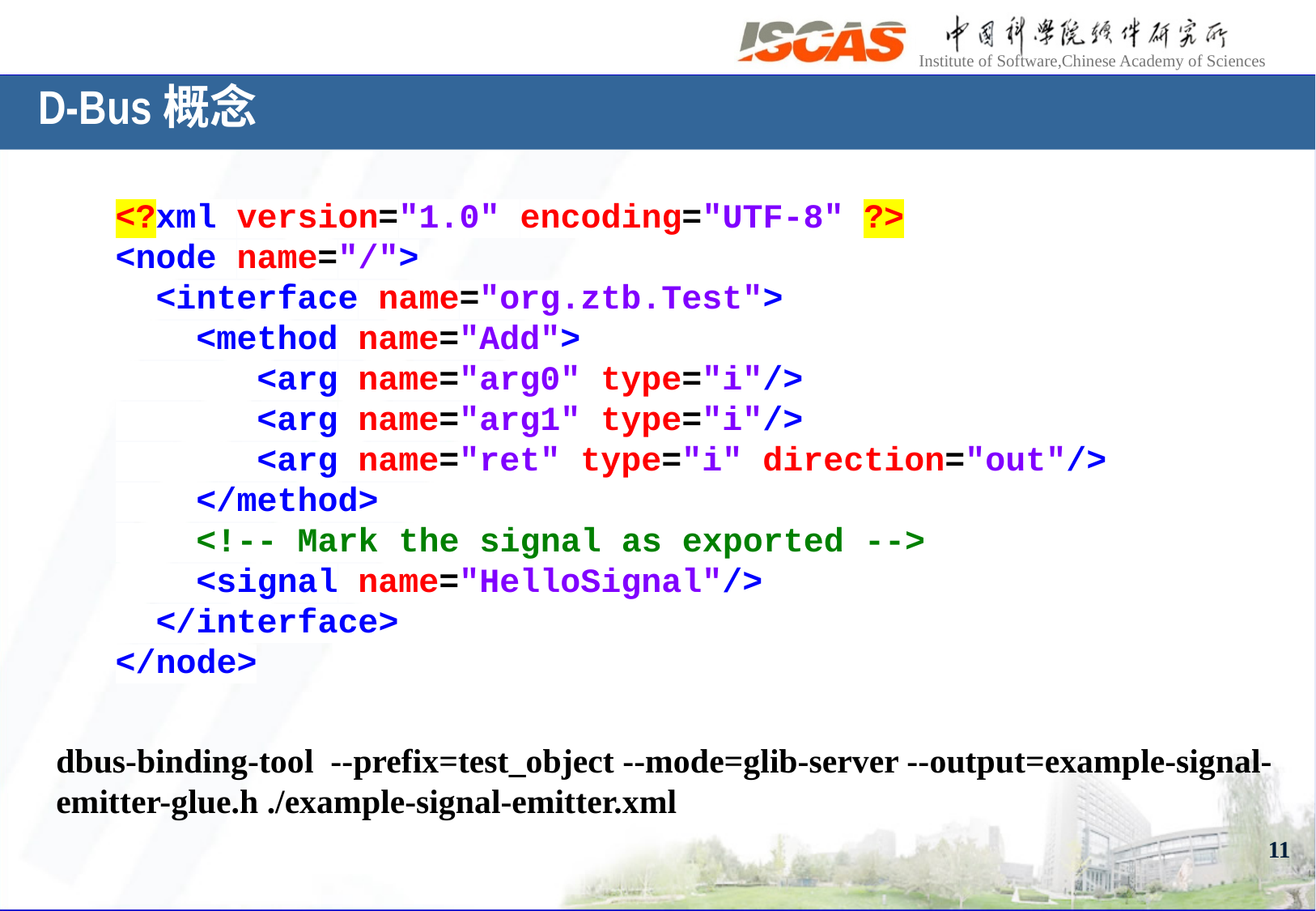

# D-Bus概念
<?xml version="1.0" encoding="UTF-8" ?>
<node name="/">
  <interface name="org.ztb.Test">
    <method name="Add">
       <arg name="arg0" type="i"/>
       <arg name="arg1" type="i"/>
       <arg name="ret" type="i" direction="out"/>
    </method>
    <!-- Mark the signal as exported -->
    <signal name="HelloSignal"/>
  </interface>
</node>
dbus-binding-tool  --prefix=test_object --mode=glib-server --output=example-signal-emitter-glue.h ./example-signal-emitter.xml

11